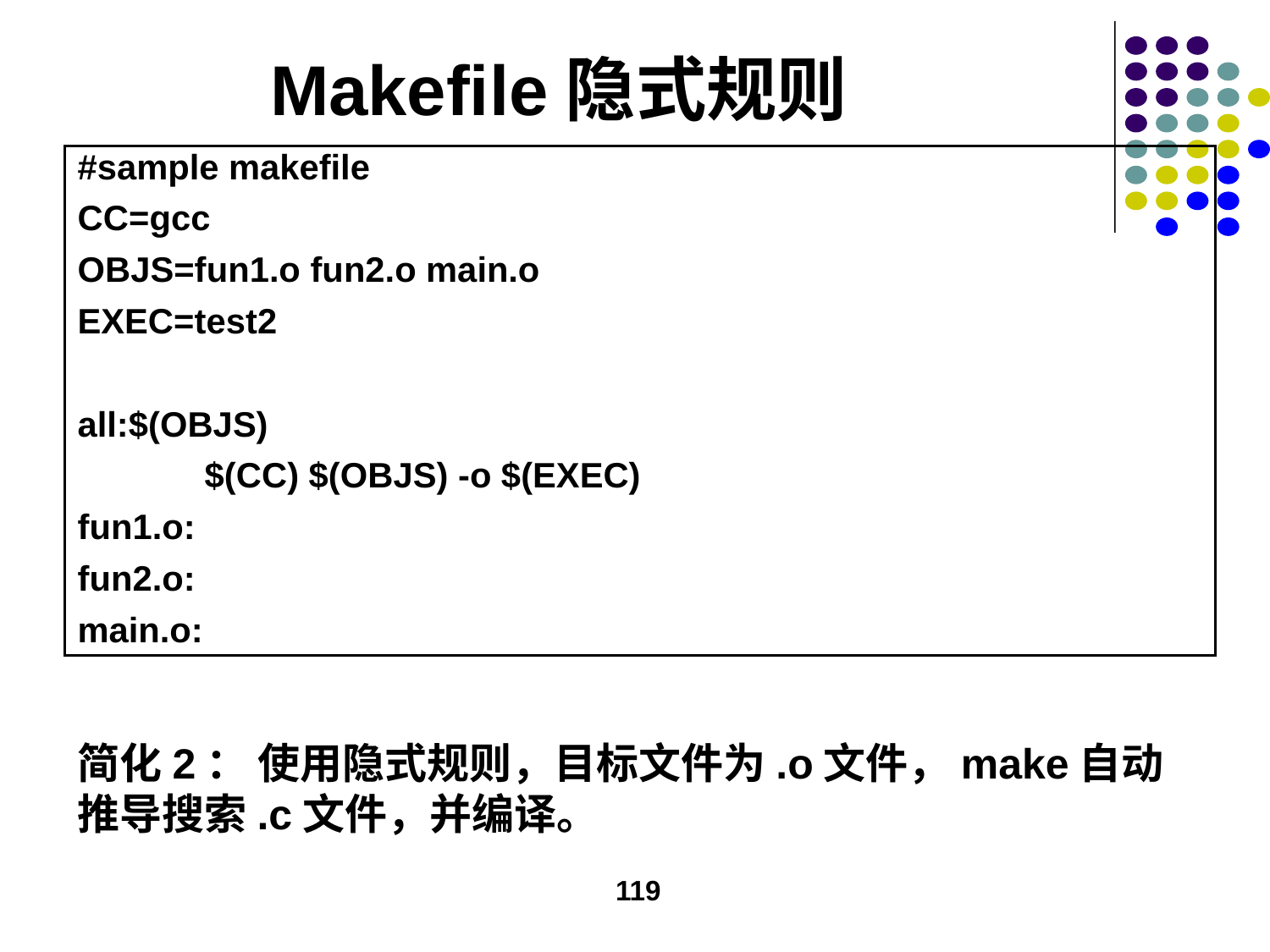

# Makefile隐式规则
#sample makefile
CC=gcc
OBJS=fun1.o fun2.o main.o
EXEC=test2

all:$(OBJS)
	$(CC) $(OBJS) -o $(EXEC)
fun1.o:
fun2.o:
main.o:
简化2： 使用隐式规则，目标文件为.o文件，make自动推导搜索.c文件，并编译。
119